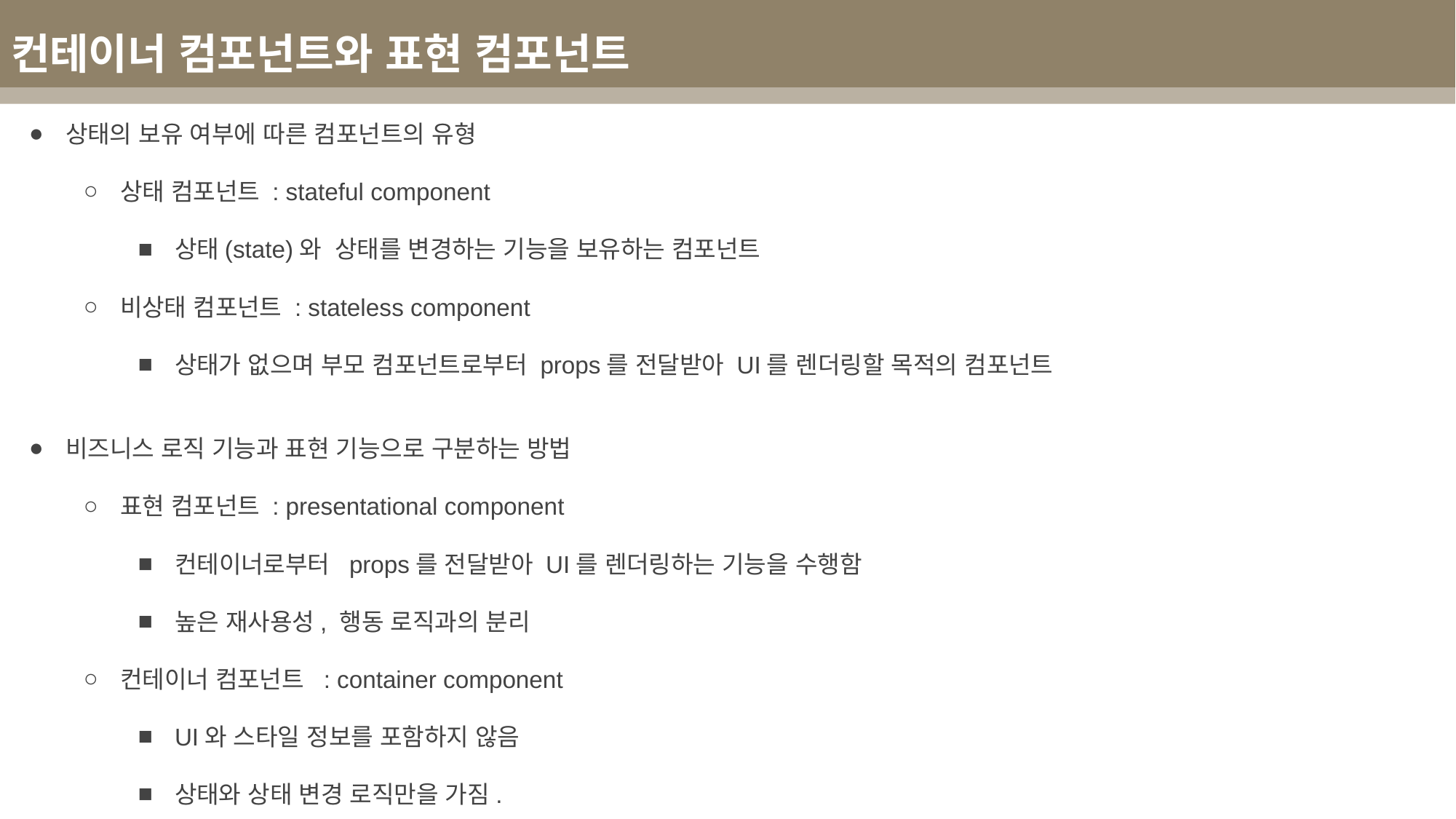

컨테이너 컴포넌트와 표현 컴포넌트
상태의 보유 여부에 따른 컴포넌트의 유형
상태 컴포넌트 : stateful component
상태(state)와  상태를 변경하는 기능을 보유하는 컴포넌트
비상태 컴포넌트 : stateless component
상태가 없으며 부모 컴포넌트로부터 props를 전달받아 UI를 렌더링할 목적의 컴포넌트

비즈니스 로직 기능과 표현 기능으로 구분하는 방법
표현 컴포넌트 : presentational component
컨테이너로부터  props를 전달받아 UI를 렌더링하는 기능을 수행함
높은 재사용성, 행동 로직과의 분리
컨테이너 컴포넌트  : container component
UI와 스타일 정보를 포함하지 않음
상태와 상태 변경 로직만을 가짐.